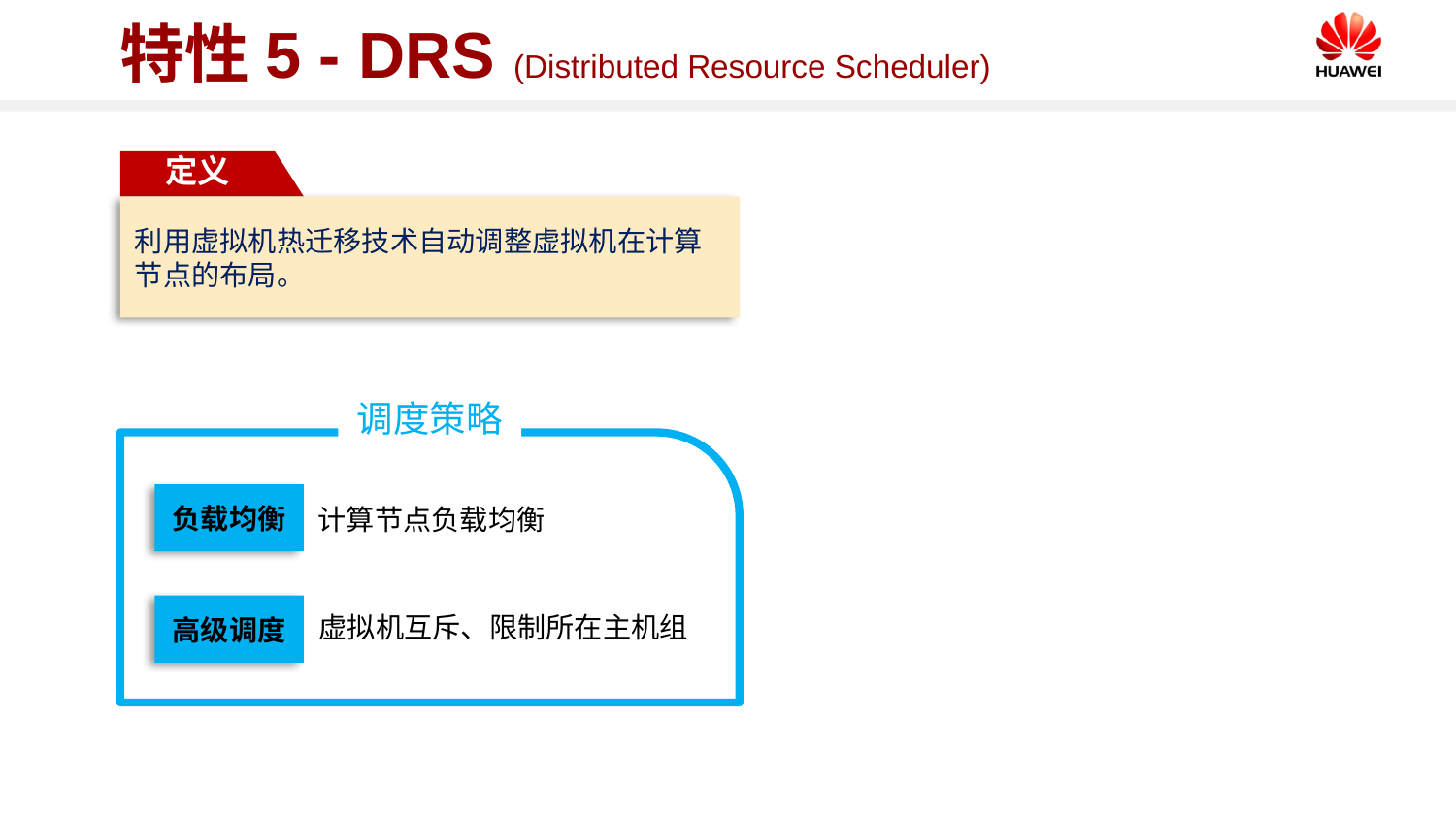

# 特性5 - DRS (Distributed Resource Scheduler)
定义

利用虚拟机热迁移技术自动调整虚拟机在计算节点的布局。
调度策略

负载均衡
计算节点负载均衡
高级调度
虚拟机互斥、限制所在主机组